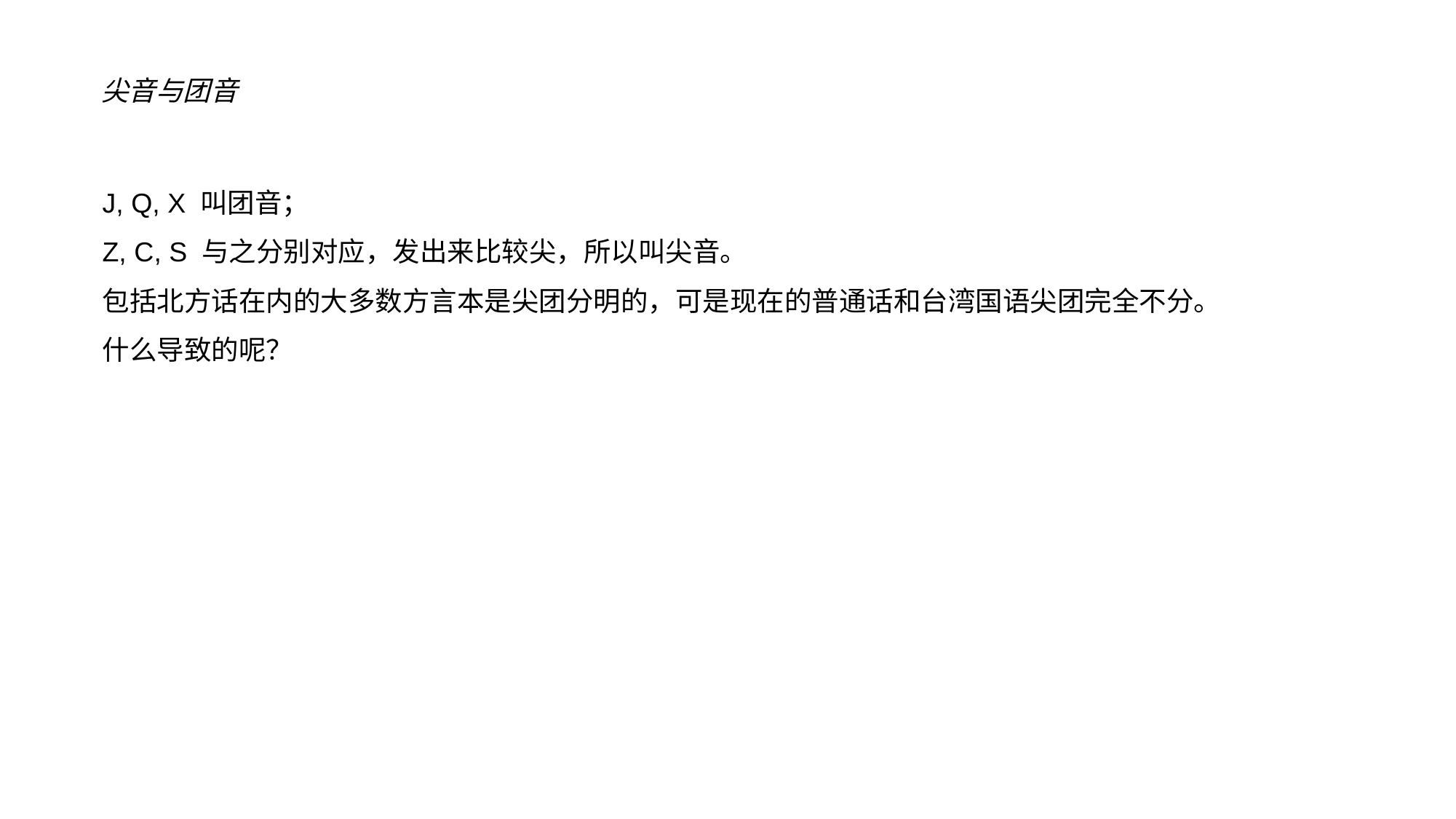

尖音与团音
J, Q, X 叫团音；
Z, C, S 与之分别对应，发出来比较尖，所以叫尖音。
包括北方话在内的大多数方言本是尖团分明的，可是现在的普通话和台湾国语尖团完全不分。
什么导致的呢？